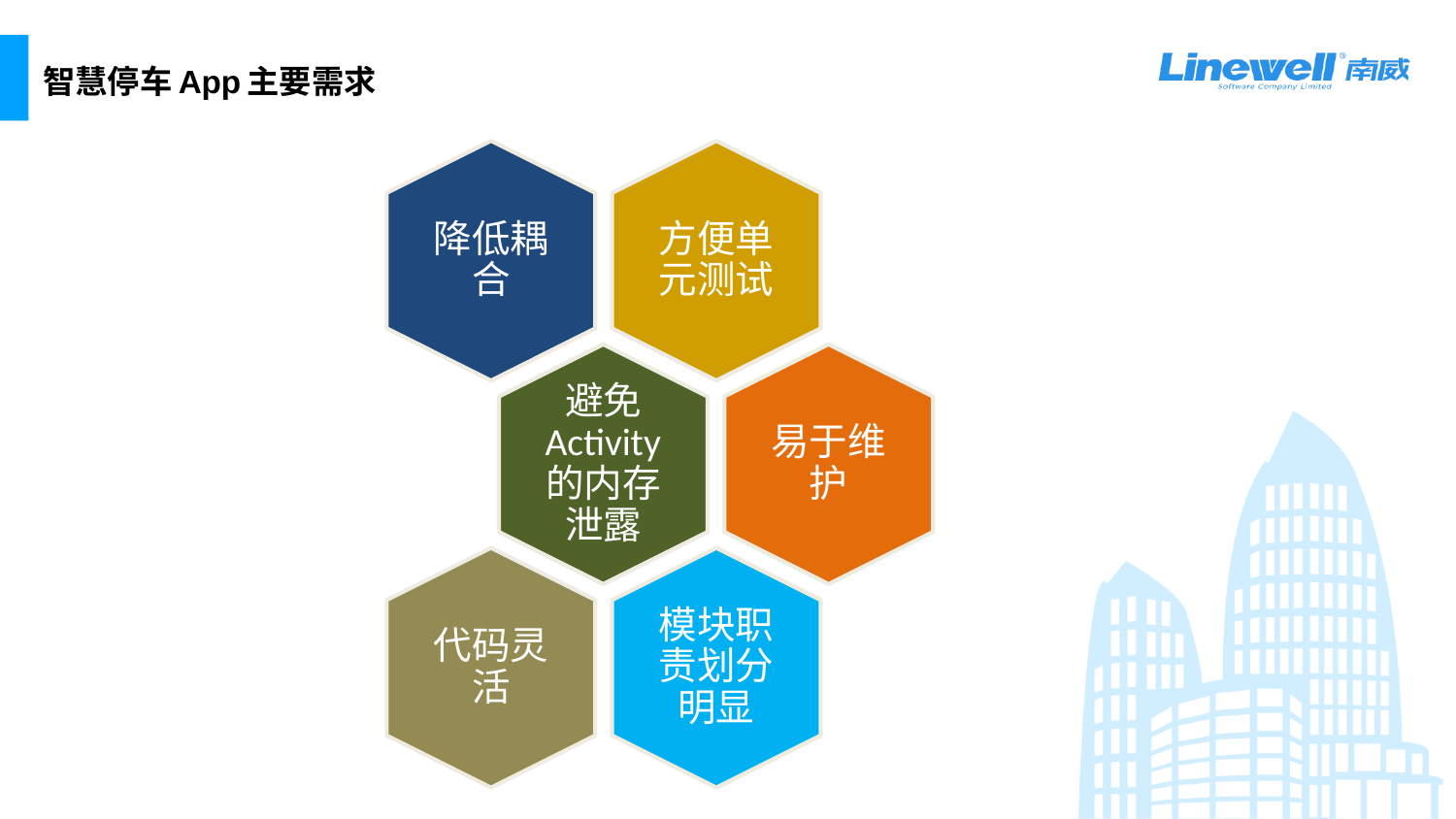

智慧停车App主要需求
方便单元测试
降低耦合
避免 Activity 的内存泄露
易于维护
模块职责划分明显
代码灵活